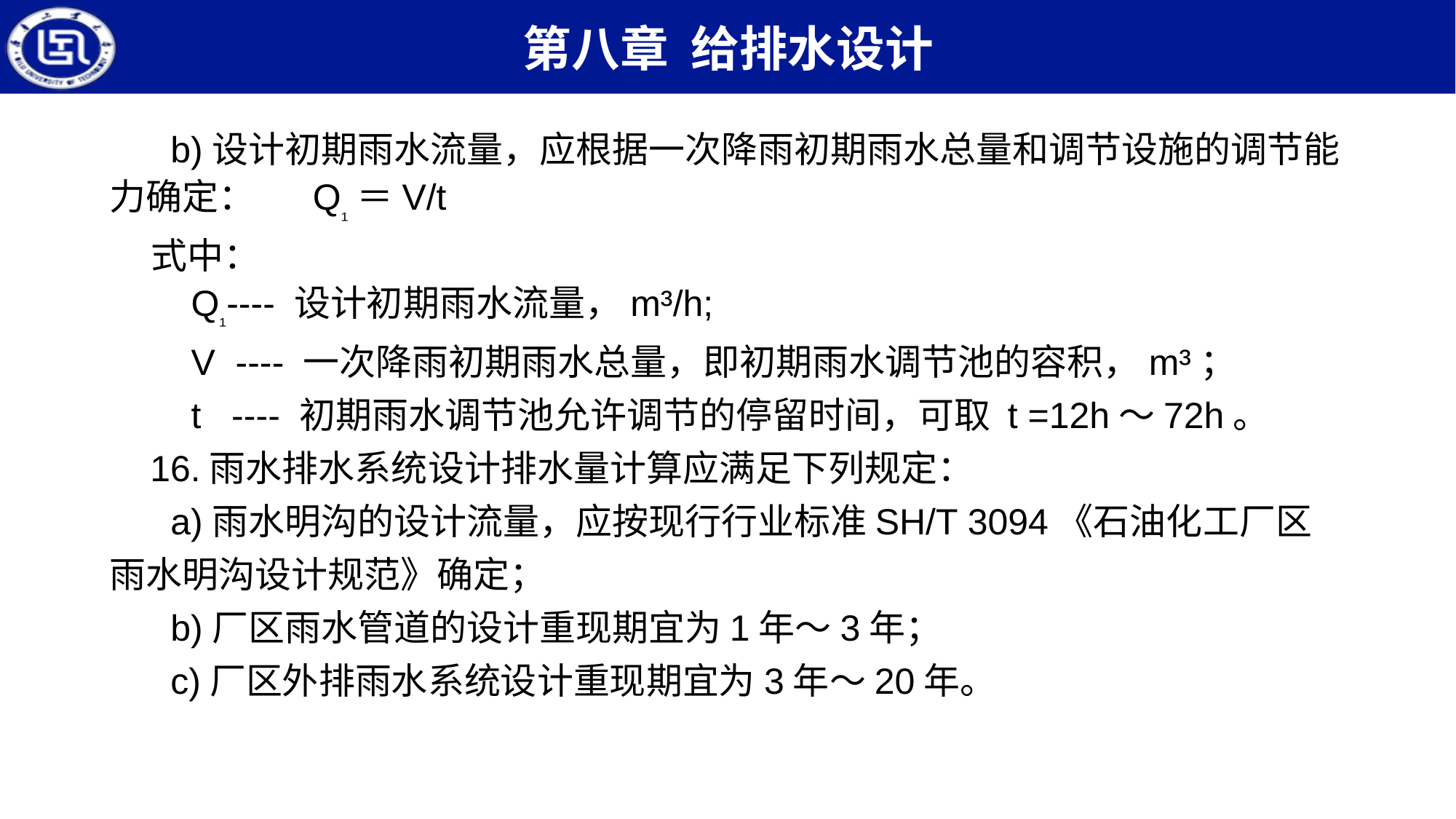

b)设计初期雨水流量，应根据一次降雨初期雨水总量和调节设施的调节能力确定：      Q₁＝V/t
    式中：
        Q₁---- 设计初期雨水流量，m³/h;
        V  ---- 一次降雨初期雨水总量，即初期雨水调节池的容积，m³；
        t   ---- 初期雨水调节池允许调节的停留时间，可取 t =12h～72h。
    16.雨水排水系统设计排水量计算应满足下列规定：
      a)雨水明沟的设计流量，应按现行行业标准SH/T 3094《石油化工厂区雨水明沟设计规范》确定；
      b)厂区雨水管道的设计重现期宜为1年～3年；
      c)厂区外排雨水系统设计重现期宜为3年～20年。